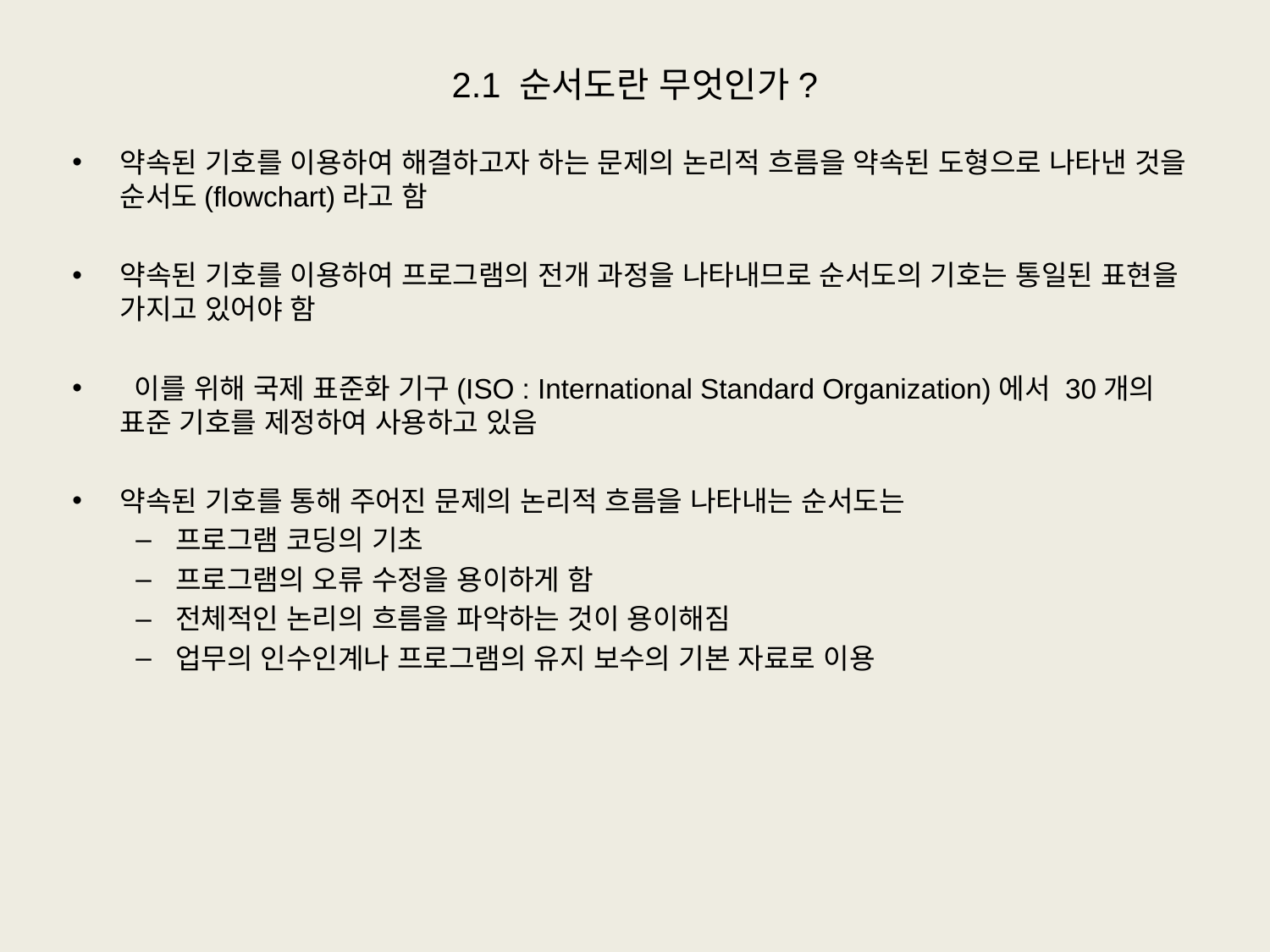

# 2.1 순서도란 무엇인가?
약속된 기호를 이용하여 해결하고자 하는 문제의 논리적 흐름을 약속된 도형으로 나타낸 것을 순서도(flowchart)라고 함

약속된 기호를 이용하여 프로그램의 전개 과정을 나타내므로 순서도의 기호는 통일된 표현을 가지고 있어야 함

 이를 위해 국제 표준화 기구(ISO : International Standard Organization)에서 30개의 표준 기호를 제정하여 사용하고 있음

약속된 기호를 통해 주어진 문제의 논리적 흐름을 나타내는 순서도는
프로그램 코딩의 기초
프로그램의 오류 수정을 용이하게 함
전체적인 논리의 흐름을 파악하는 것이 용이해짐
업무의 인수인계나 프로그램의 유지 보수의 기본 자료로 이용